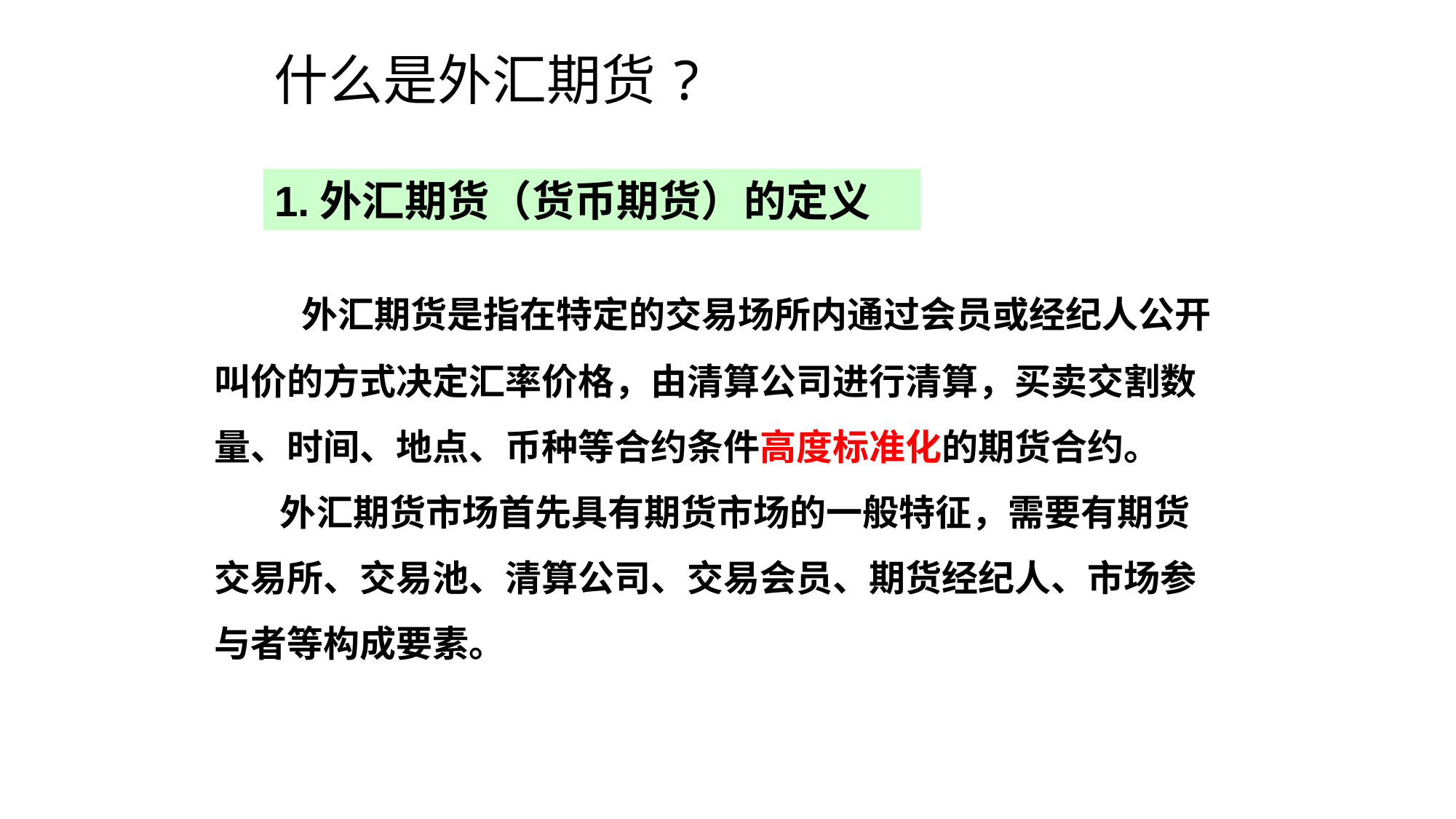

什么是外汇期货?
1.外汇期货（货币期货）的定义
        外汇期货是指在特定的交易场所内通过会员或经纪人公开叫价的方式决定汇率价格，由清算公司进行清算，买卖交割数量、时间、地点、币种等合约条件高度标准化的期货合约。
       外汇期货市场首先具有期货市场的一般特征，需要有期货交易所、交易池、清算公司、交易会员、期货经纪人、市场参与者等构成要素。